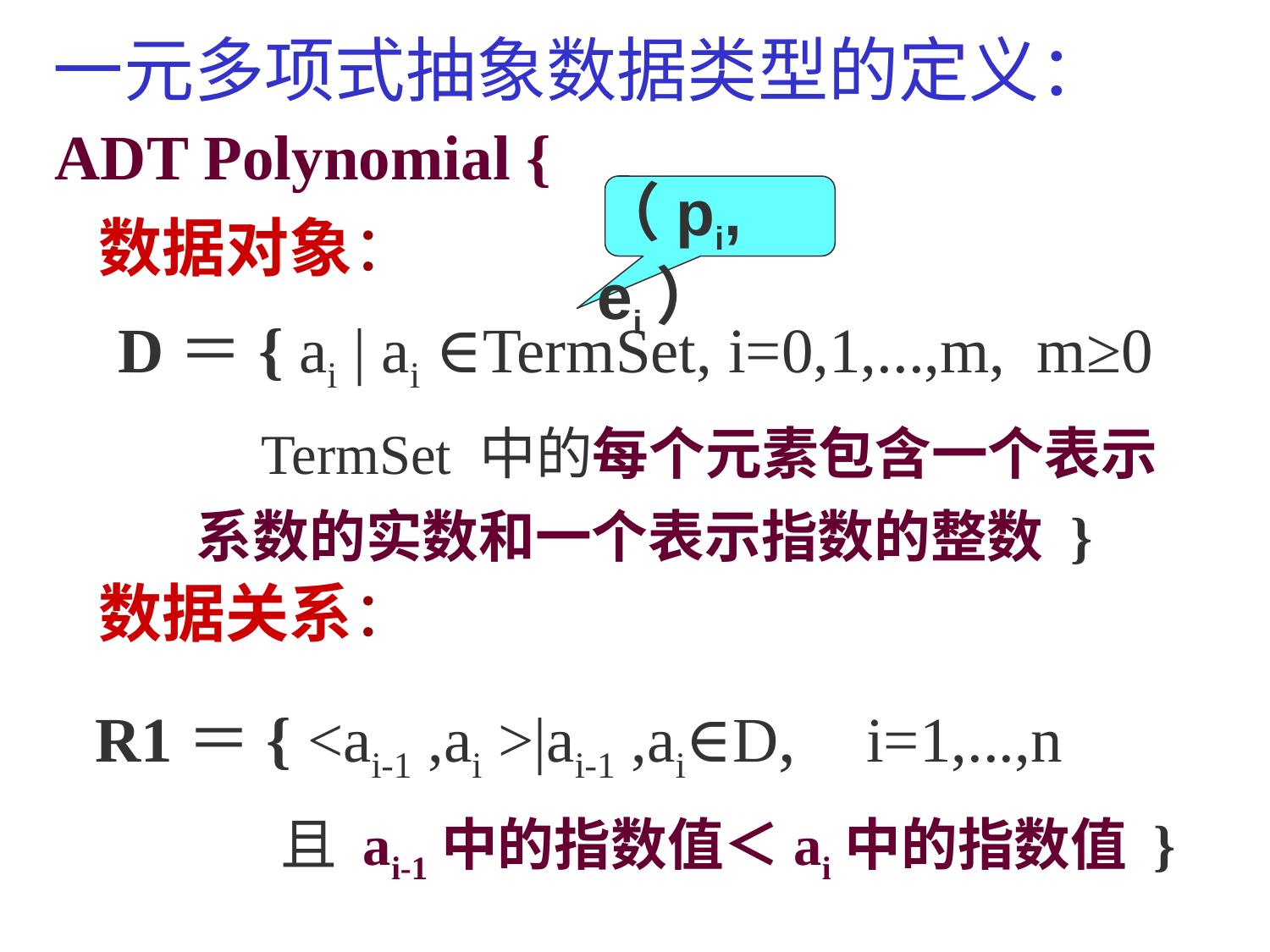

一元多项式抽象数据类型的定义：
ADT Polynomial {
  数据对象：

  数据关系：
（pi, ei）

D＝{ ai | ai ∈TermSet, i=0,1,...,m,  m≥0
         TermSet 中的每个元素包含一个表示
     系数的实数和一个表示指数的整数 }
R1＝{ <ai-1 ,ai >|ai-1 ,ai∈D,    i=1,...,n
            且 ai-1中的指数值＜ai中的指数值 }